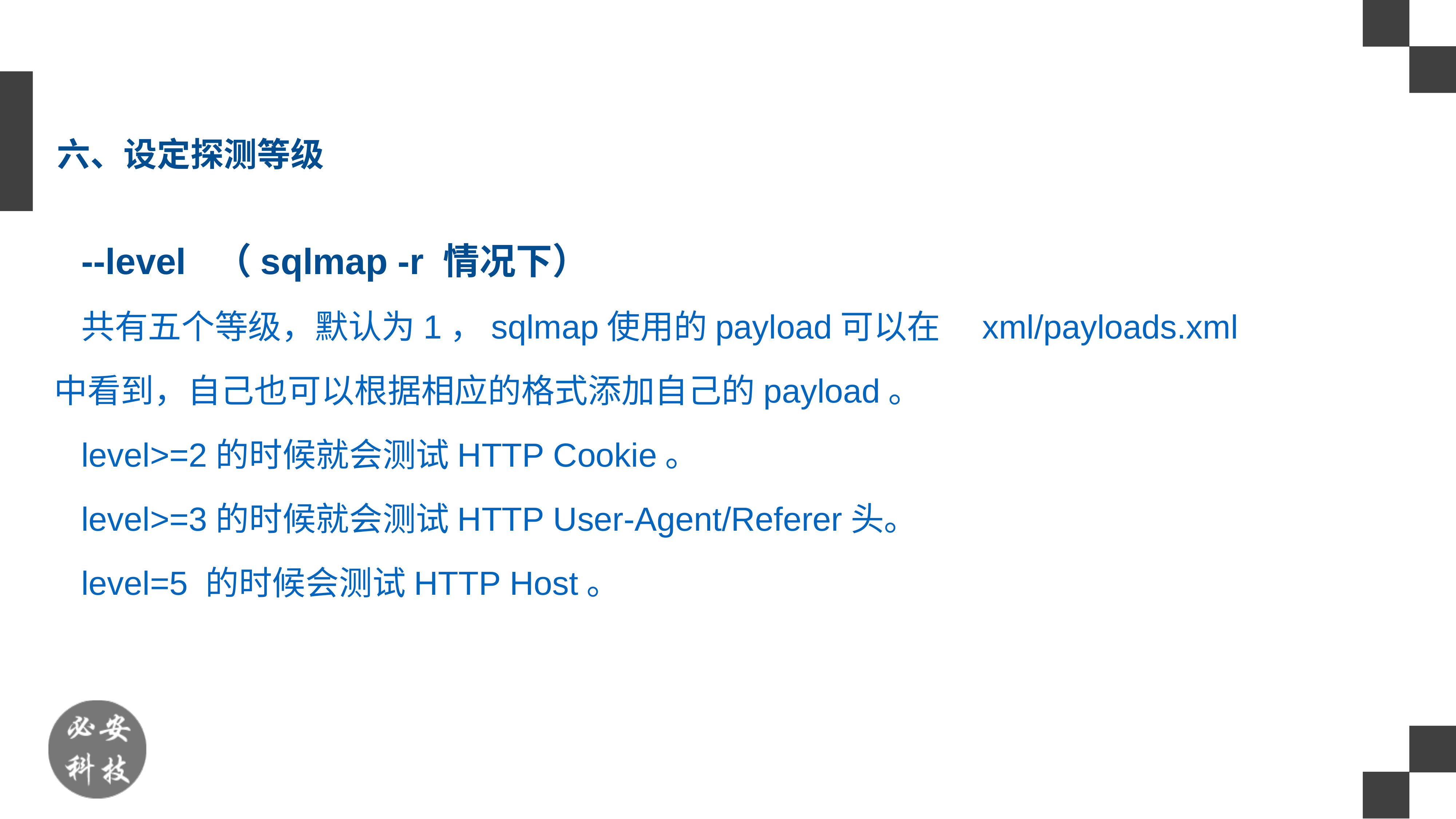

六、设定探测等级
--level  （sqlmap -r 情况下）
共有五个等级，默认为1，sqlmap使用的payload可以在	xml/payloads.xml中看到，自己也可以根据相应的格式添加自己的payload。
level>=2的时候就会测试HTTP Cookie。
level>=3的时候就会测试HTTP User-Agent/Referer头。
level=5 的时候会测试HTTP Host。